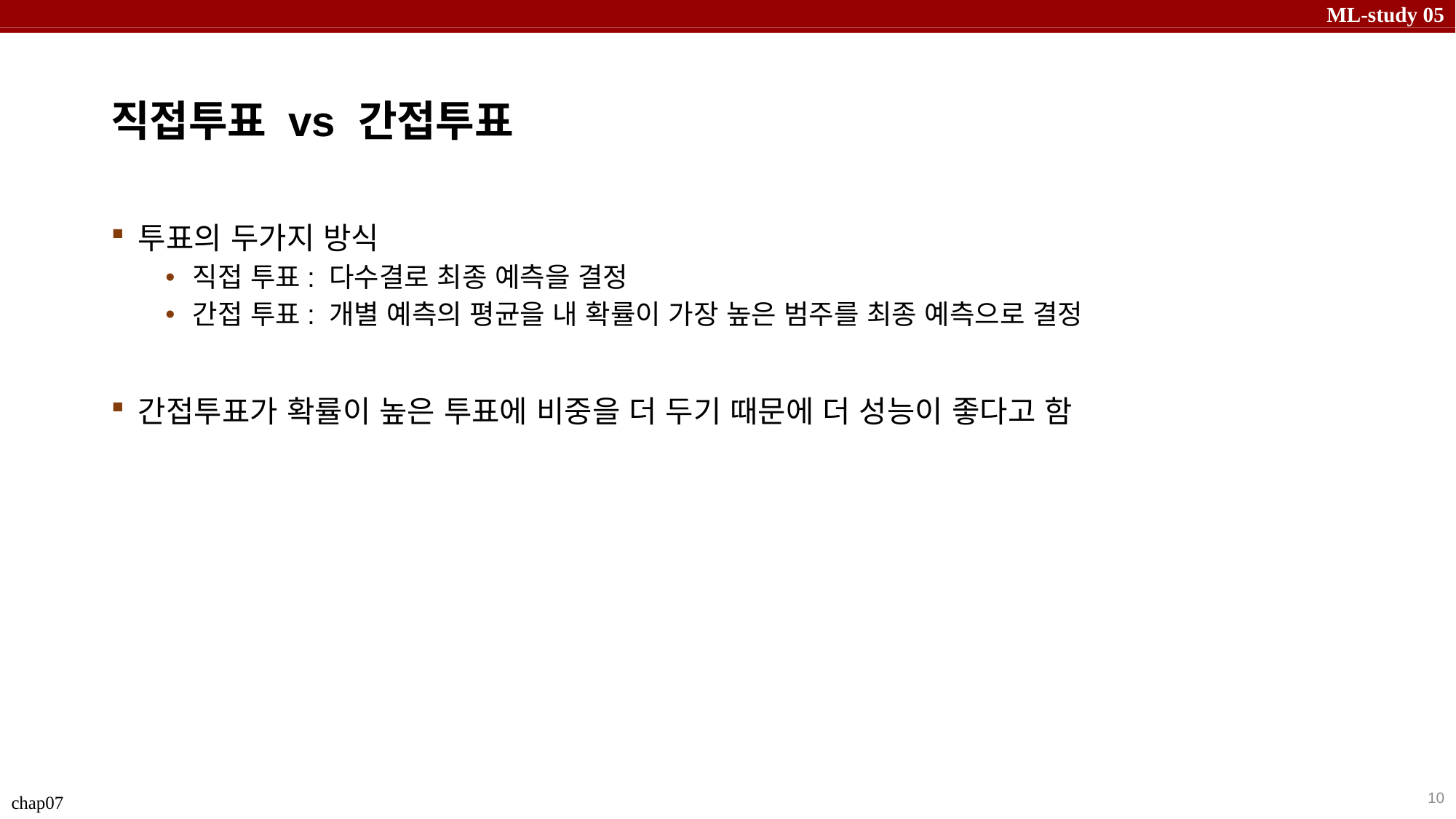

# 직접투표 vs 간접투표
투표의 두가지 방식
직접 투표: 다수결로 최종 예측을 결정
간접 투표: 개별 예측의 평균을 내 확률이 가장 높은 범주를 최종 예측으로 결정

간접투표가 확률이 높은 투표에 비중을 더 두기 때문에 더 성능이 좋다고 함
10